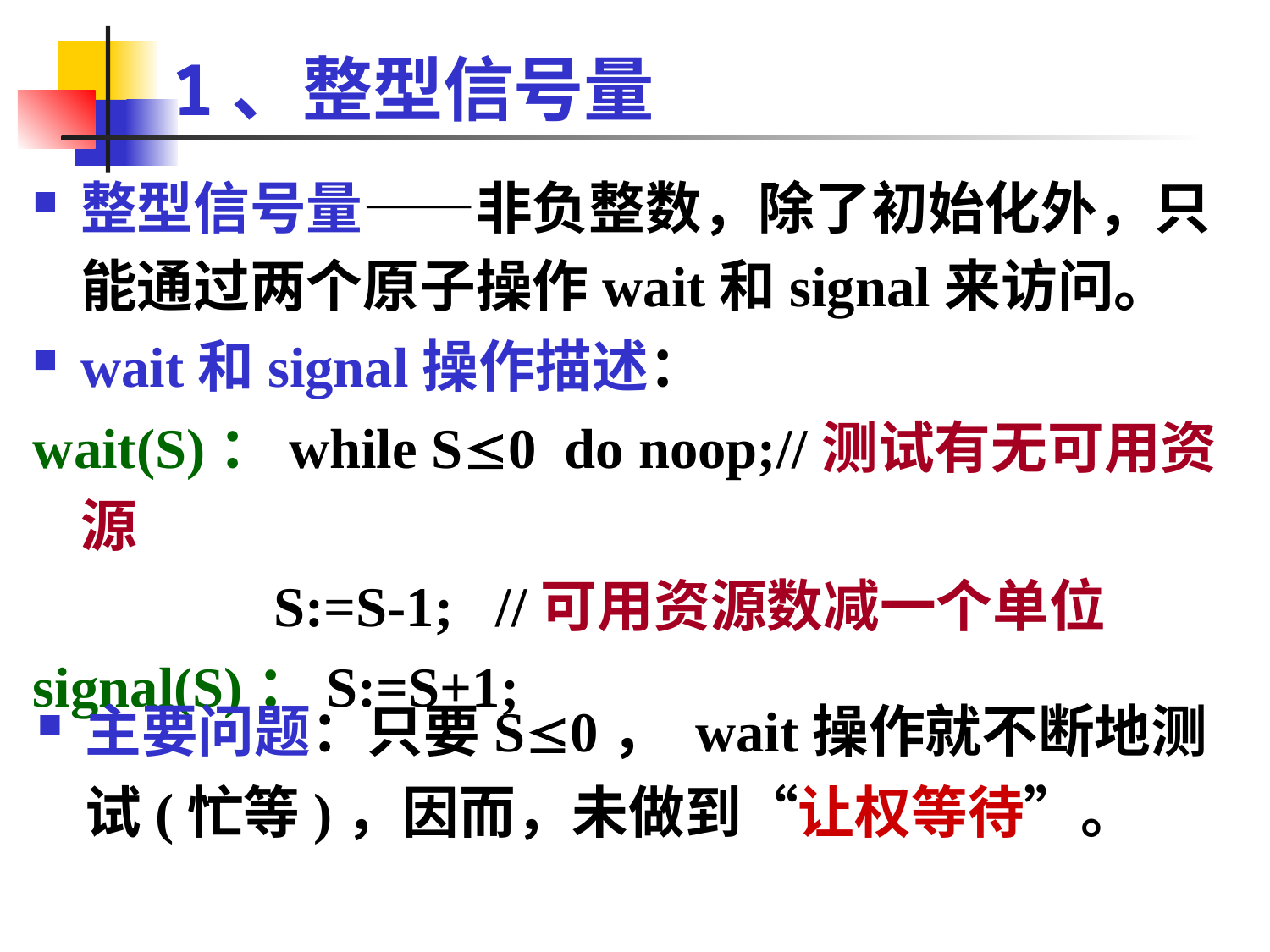

# 1、整型信号量
整型信号量——非负整数，除了初始化外，只能通过两个原子操作wait和signal来访问。
wait和signal操作描述：
wait(S)：while S≤0  do noop;//测试有无可用资源
                 S:=S-1;   //可用资源数减一个单位
signal(S)：S:=S+1;
主要问题：只要S≤0， wait操作就不断地测试(忙等)，因而，未做到“让权等待”。